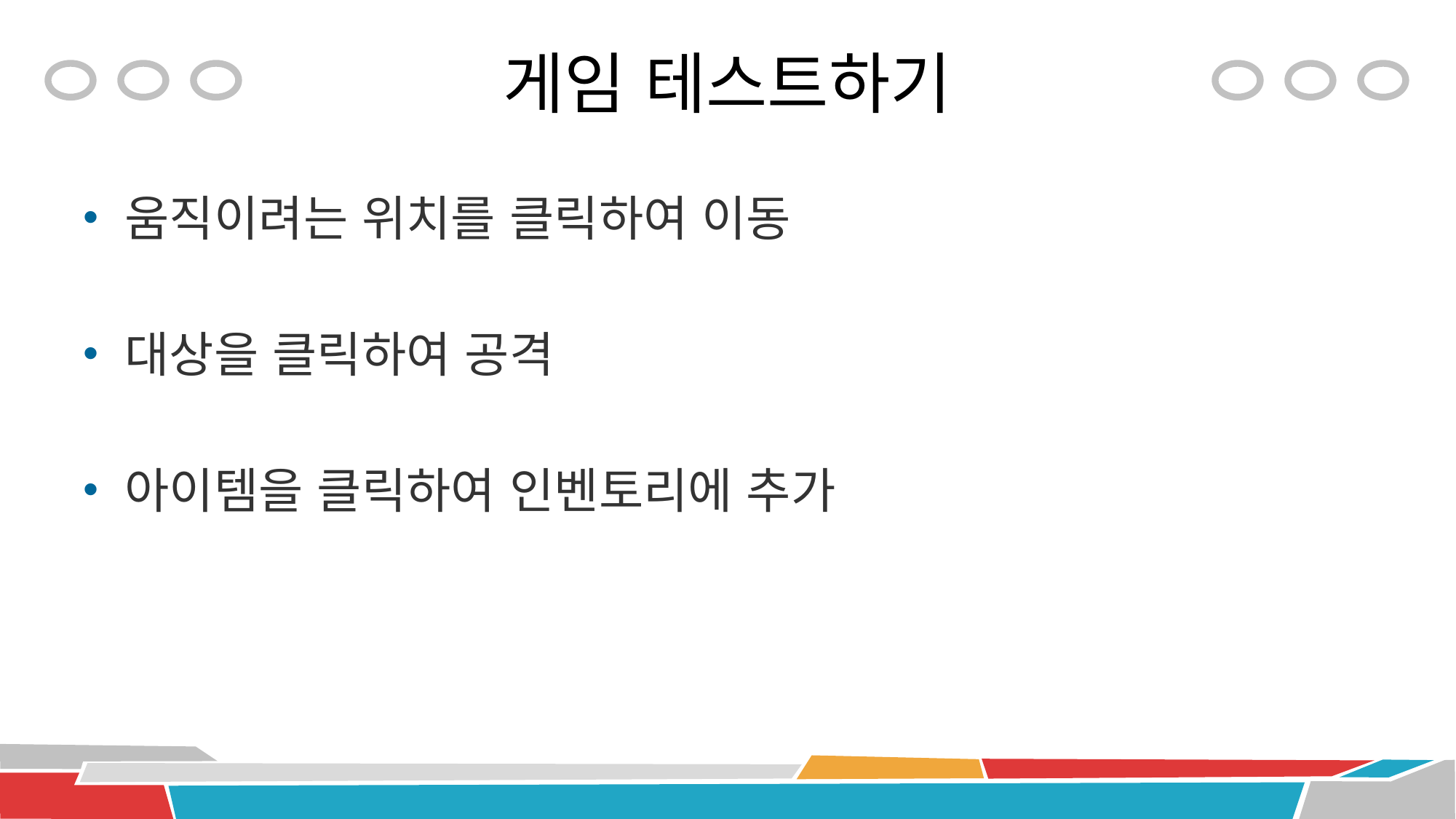

# 게임 테스트하기
움직이려는 위치를 클릭하여 이동

대상을 클릭하여 공격

아이템을 클릭하여 인벤토리에 추가